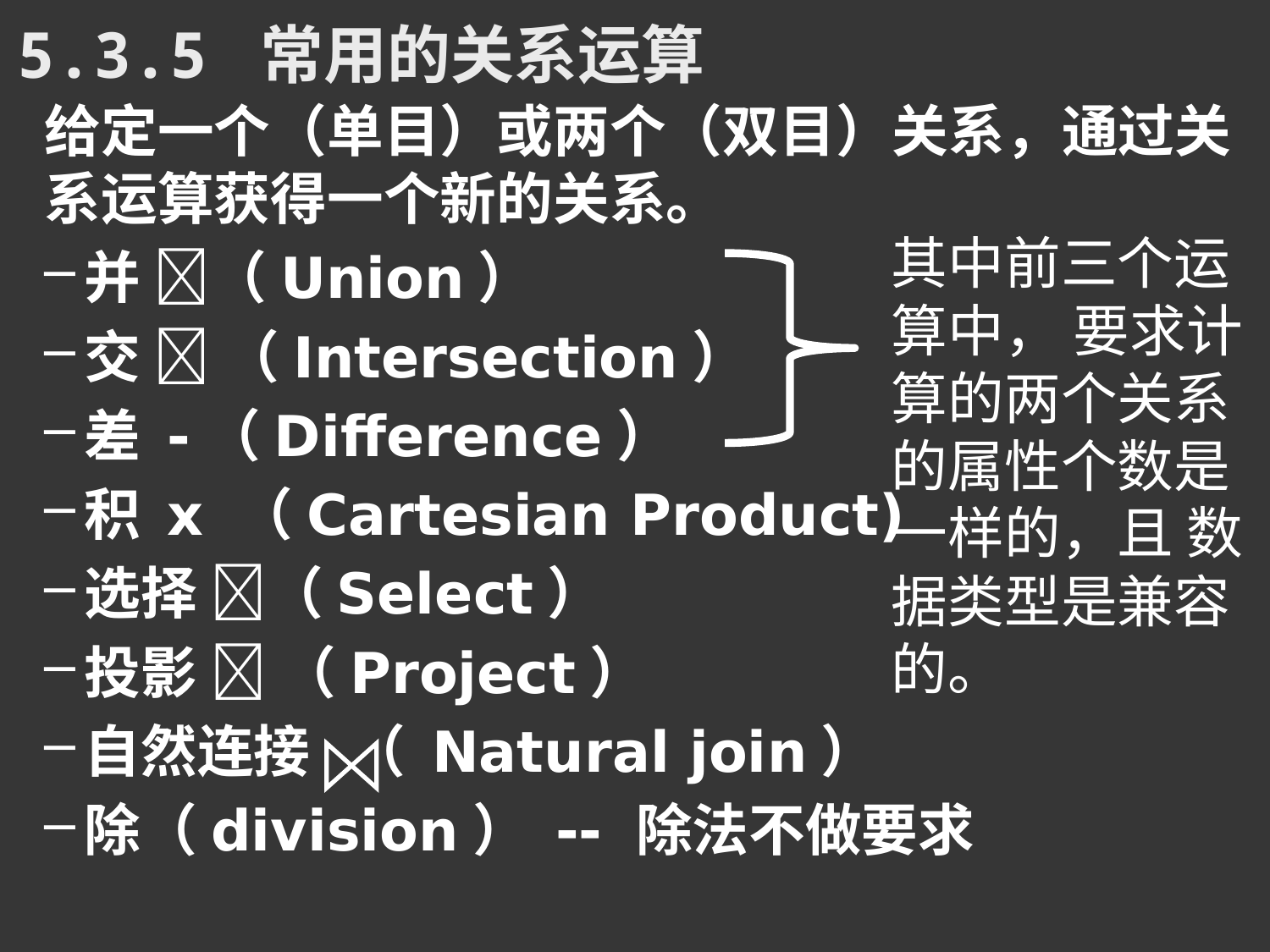

# 5.3.5 常用的关系运算
给定一个（单目）或两个（双目）关系，通过关系运算获得一个新的关系。
并 ∪（Union）
交 ∩ （Intersection）
差 -（Difference）
积 x （Cartesian Product)
选择 σ（Select）
投影 ∏ （Project）
自然连接   （ Natural join）
除（division） -- 除法不做要求

其中前三个运算中， 要求计算的两个关系的属性个数是一样的，且 数据类型是兼容的。